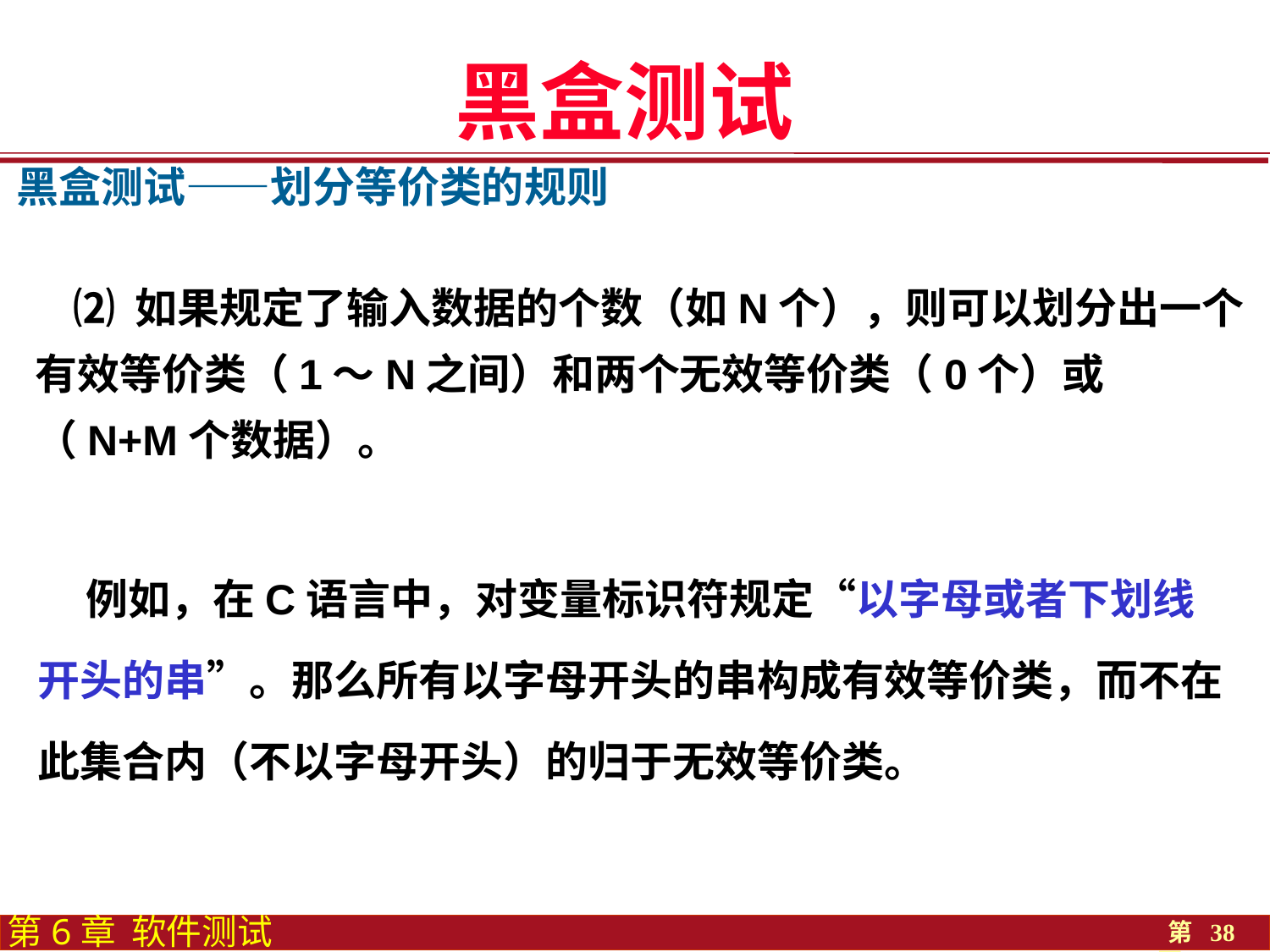

黑盒测试
黑盒测试——划分等价类的规则
⑵ 如果规定了输入数据的个数（如N个），则可以划分出一个有效等价类（1～N之间）和两个无效等价类（0个）或（N+M个数据）。
    例如，在C语言中，对变量标识符规定“以字母或者下划线开头的串”。那么所有以字母开头的串构成有效等价类，而不在此集合内（不以字母开头）的归于无效等价类。